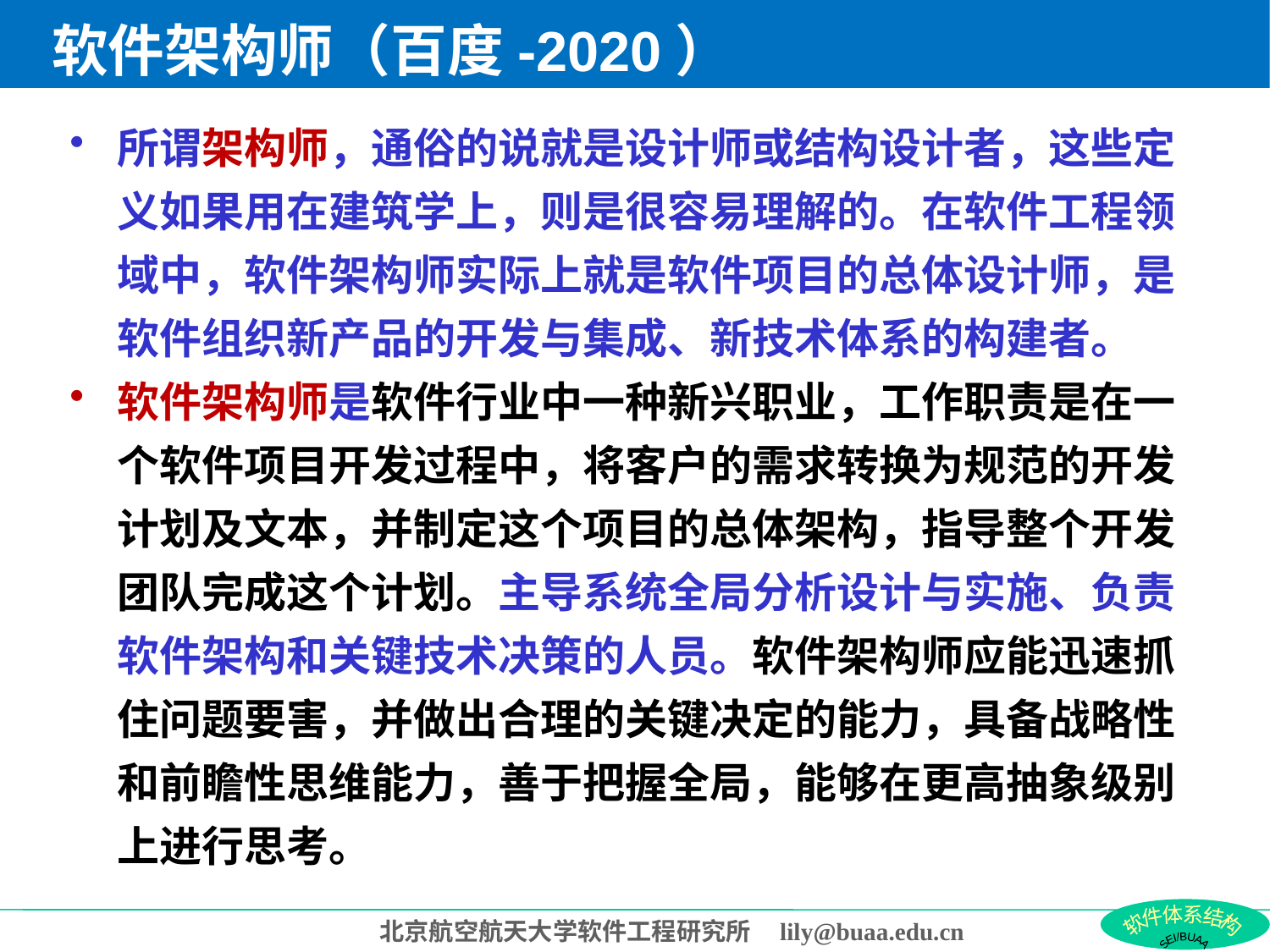

# 软件架构师（百度-2020）
所谓架构师，通俗的说就是设计师或结构设计者，这些定义如果用在建筑学上，则是很容易理解的。在软件工程领域中，软件架构师实际上就是软件项目的总体设计师，是软件组织新产品的开发与集成、新技术体系的构建者。
软件架构师是软件行业中一种新兴职业，工作职责是在一个软件项目开发过程中，将客户的需求转换为规范的开发计划及文本，并制定这个项目的总体架构，指导整个开发团队完成这个计划。主导系统全局分析设计与实施、负责软件架构和关键技术决策的人员。软件架构师应能迅速抓住问题要害，并做出合理的关键决定的能力，具备战略性和前瞻性思维能力，善于把握全局，能够在更高抽象级别上进行思考。
北京航空航天大学软件工程研究所    lily@buaa.edu.cn